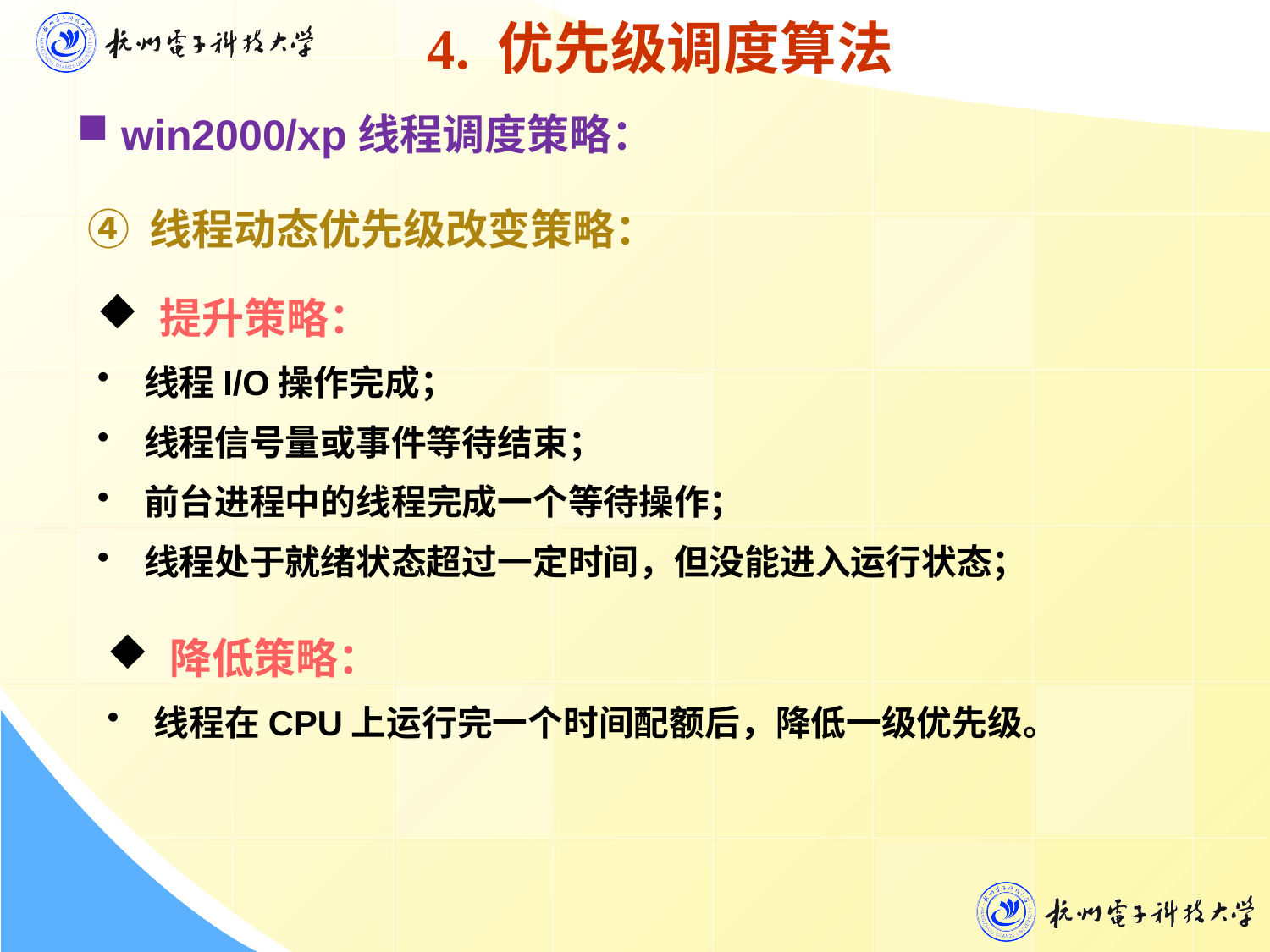

4. 优先级调度算法
 win2000/xp线程调度策略：
④ 线程动态优先级改变策略：
 提升策略：
 线程I/O操作完成；
 线程信号量或事件等待结束；
 前台进程中的线程完成一个等待操作；
 线程处于就绪状态超过一定时间，但没能进入运行状态；
 降低策略：
 线程在CPU上运行完一个时间配额后，降低一级优先级。